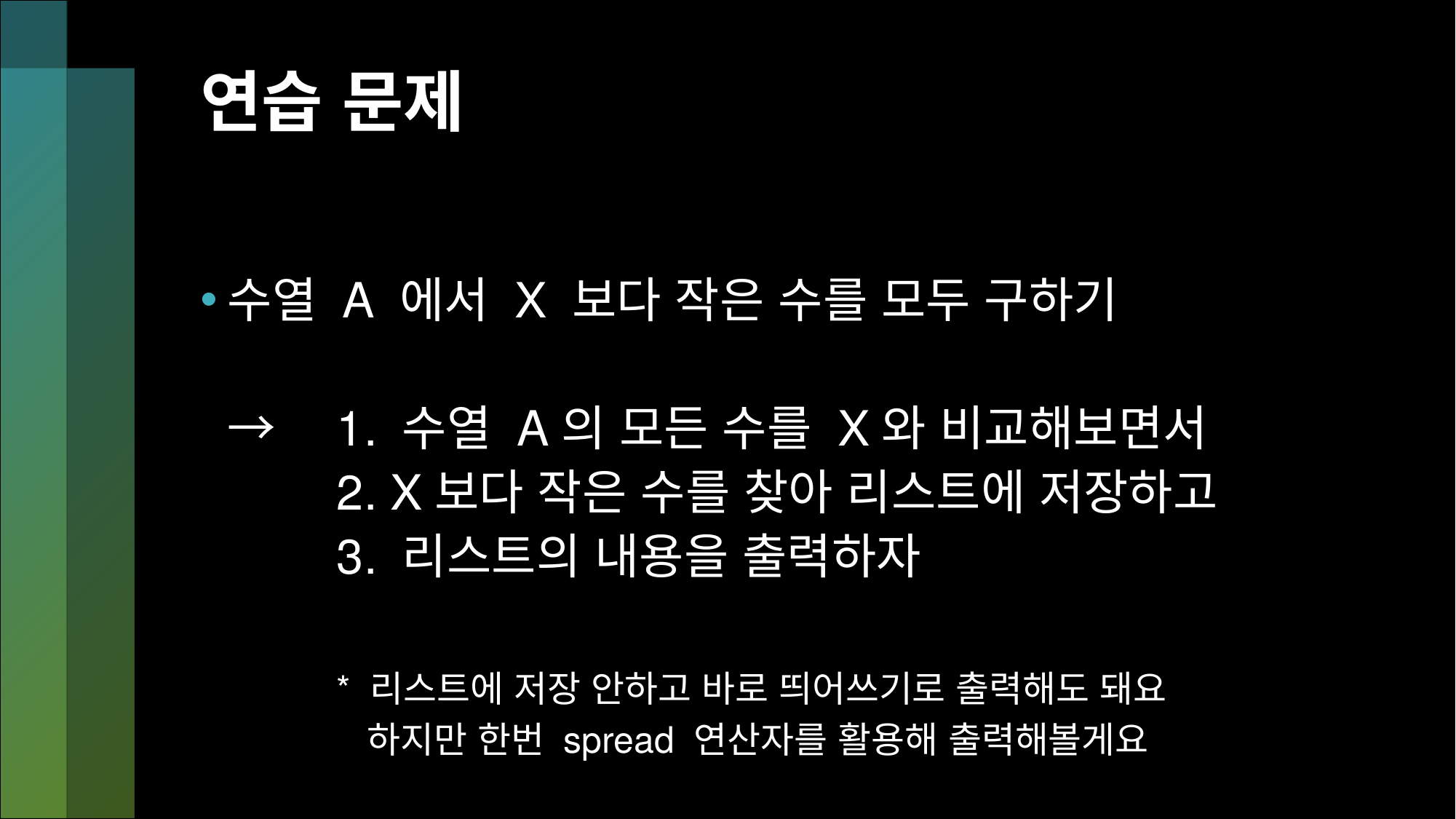

# 연습 문제
수열 A 에서 X 보다 작은 수를 모두 구하기
→	1. 수열 A의 모든 수를 X와 비교해보면서
	2. X보다 작은 수를 찾아 리스트에 저장하고 	3. 리스트의 내용을 출력하자
 	* 리스트에 저장 안하고 바로 띄어쓰기로 출력해도 돼요
	   하지만 한번 spread 연산자를 활용해 출력해볼게요